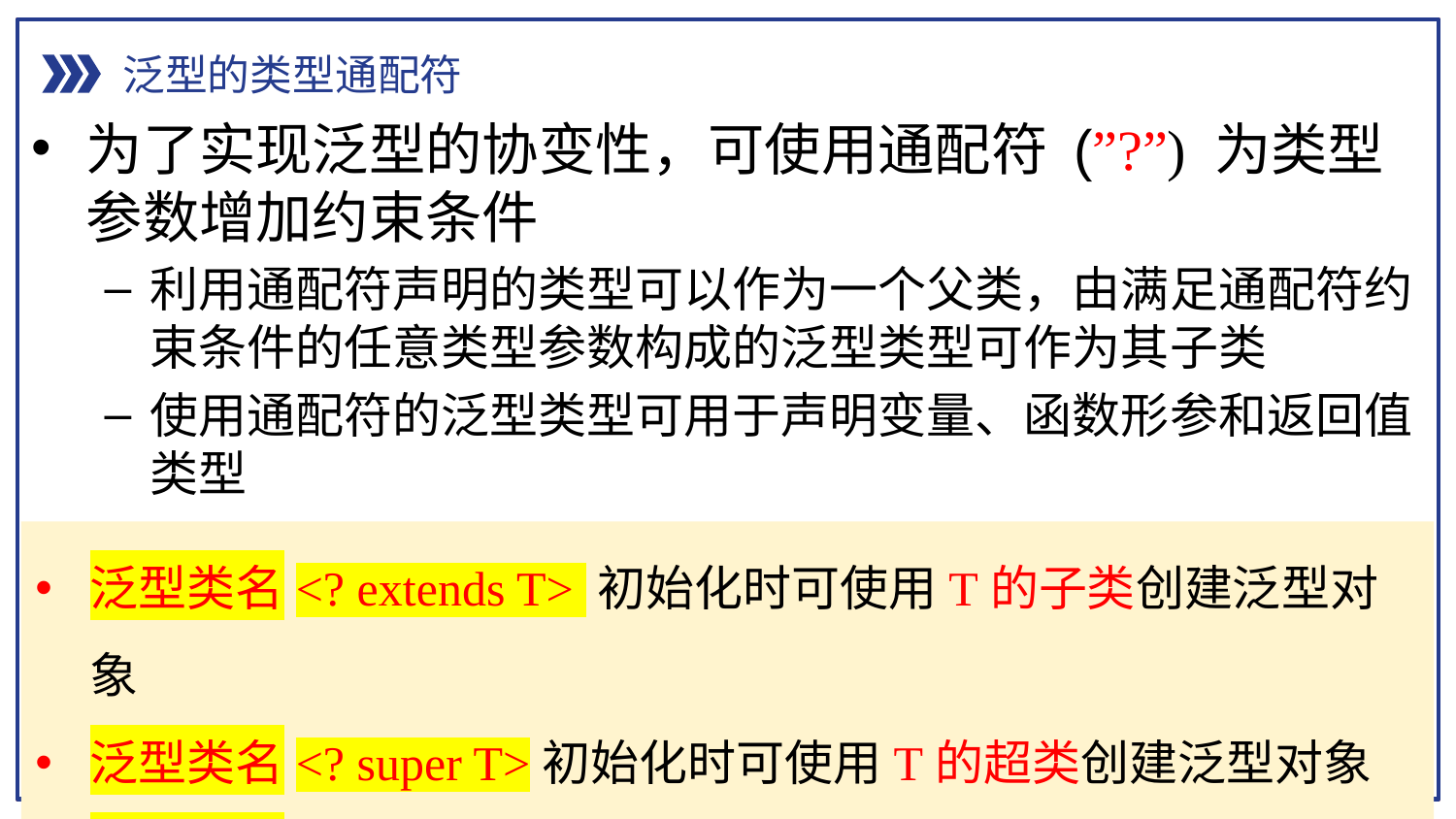

泛型的类型通配符

为了实现泛型的协变性，可使用通配符 (”?”) 为类型参数增加约束条件
利用通配符声明的类型可以作为一个父类，由满足通配符约束条件的任意类型参数构成的泛型类型可作为其子类
使用通配符的泛型类型可用于声明变量、函数形参和返回值类型
泛型类名<? extends T> 初始化时可使用T的子类创建泛型对象
泛型类名<? super T>初始化时可使用T的超类创建泛型对象
泛型类名<?> 初始化时可使用任意T创建泛型对象